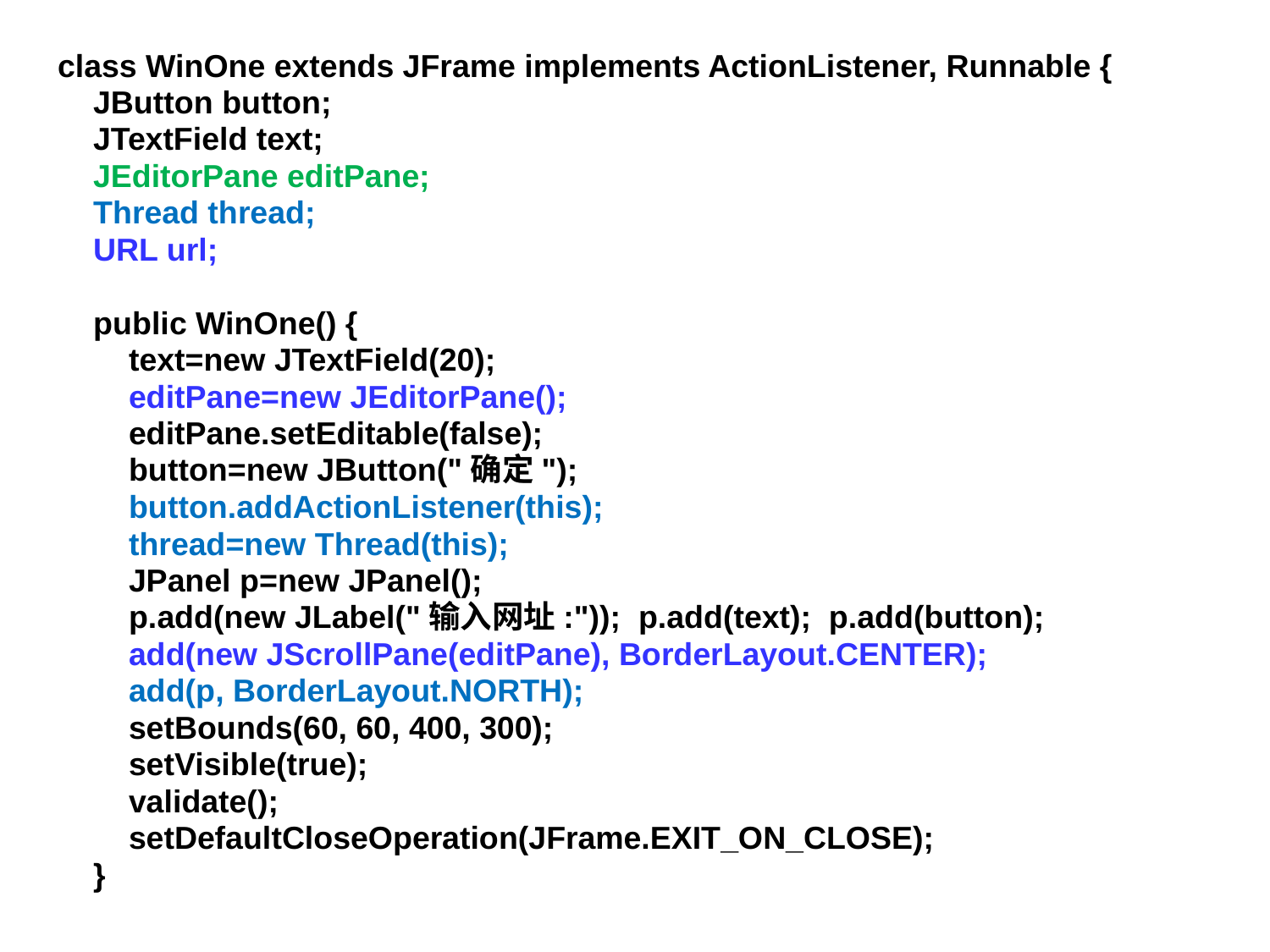

class WinOne extends JFrame implements ActionListener, Runnable {
    JButton button;
    JTextField text;
    JEditorPane editPane;
    Thread thread;
    URL url;

    public WinOne() {
        text=new JTextField(20);
        editPane=new JEditorPane();
        editPane.setEditable(false);
        button=new JButton("确定");
        button.addActionListener(this);
        thread=new Thread(this);
        JPanel p=new JPanel();
        p.add(new JLabel("输入网址:"));  p.add(text);  p.add(button);
        add(new JScrollPane(editPane), BorderLayout.CENTER);
        add(p, BorderLayout.NORTH);
        setBounds(60, 60, 400, 300);
        setVisible(true);
        validate();
        setDefaultCloseOperation(JFrame.EXIT_ON_CLOSE);
    }